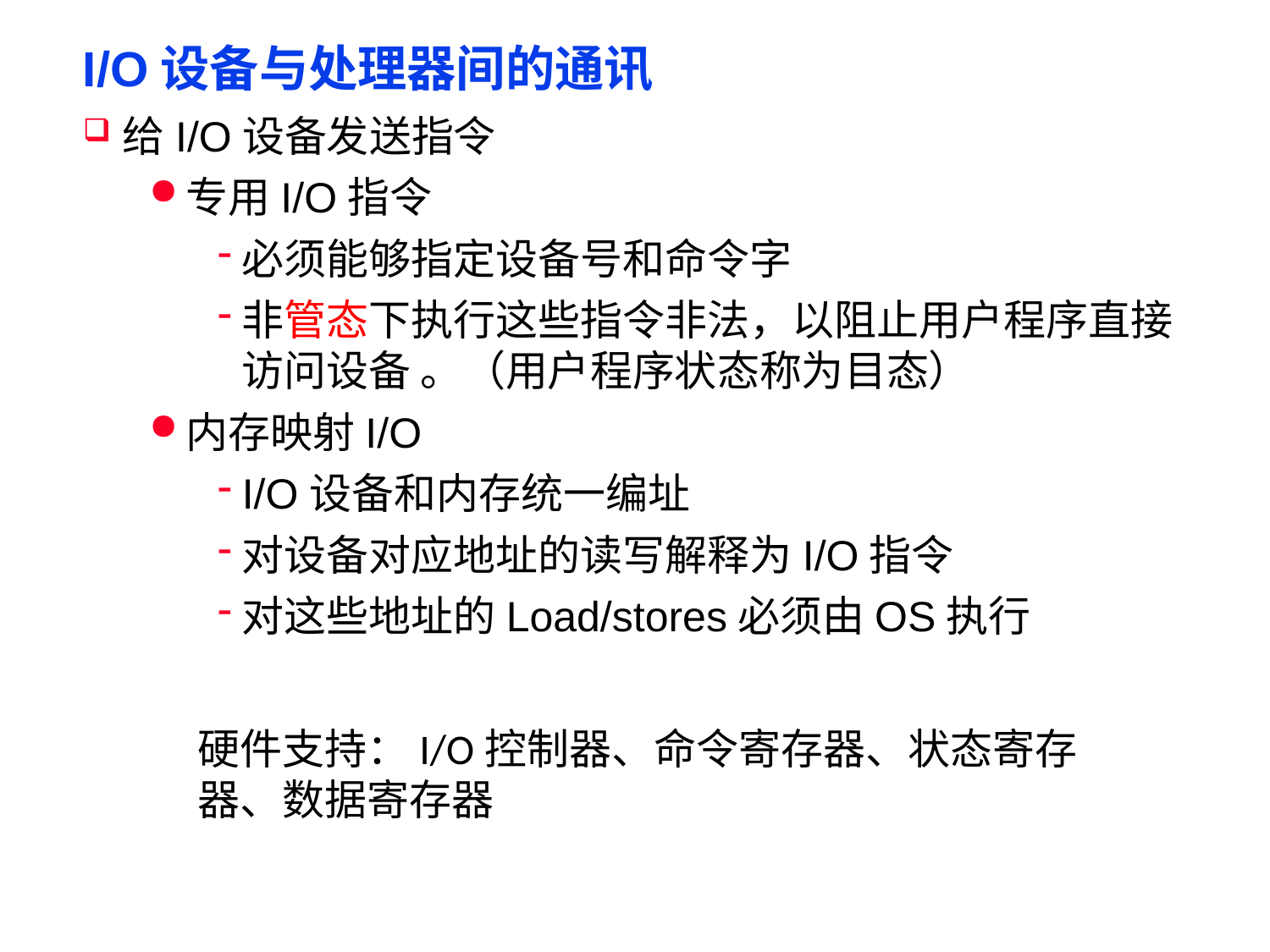

I/O设备与处理器间的通讯
给I/O设备发送指令
专用I/O指令
必须能够指定设备号和命令字
非管态下执行这些指令非法，以阻止用户程序直接访问设备 。（用户程序状态称为目态）
内存映射I/O
I/O设备和内存统一编址
对设备对应地址的读写解释为I/O指令
对这些地址的Load/stores必须由OS执行
硬件支持：I/O控制器、命令寄存器、状态寄存器、数据寄存器